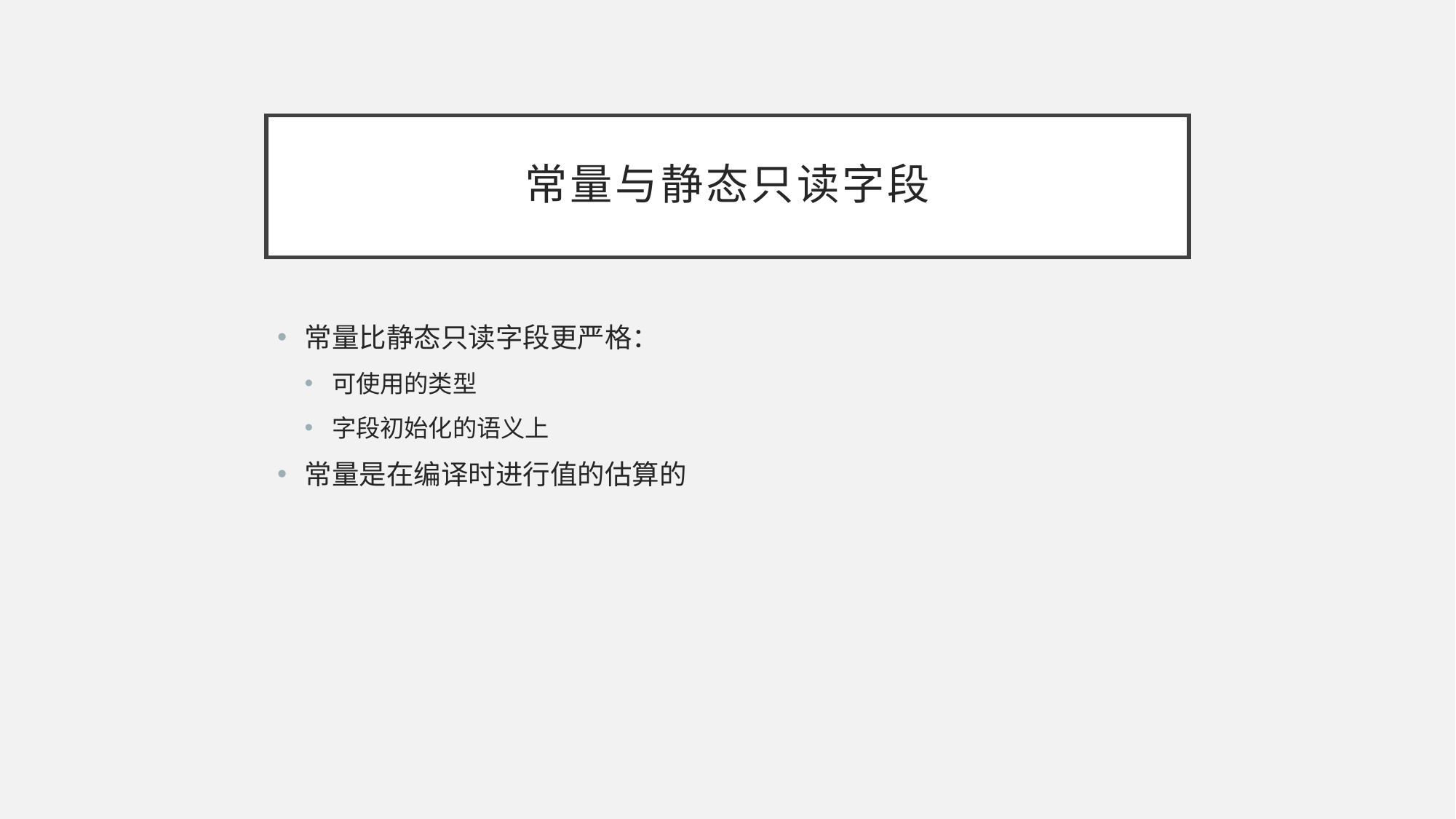

# 常量与静态只读字段
常量比静态只读字段更严格：
可使用的类型
字段初始化的语义上
常量是在编译时进行值的估算的